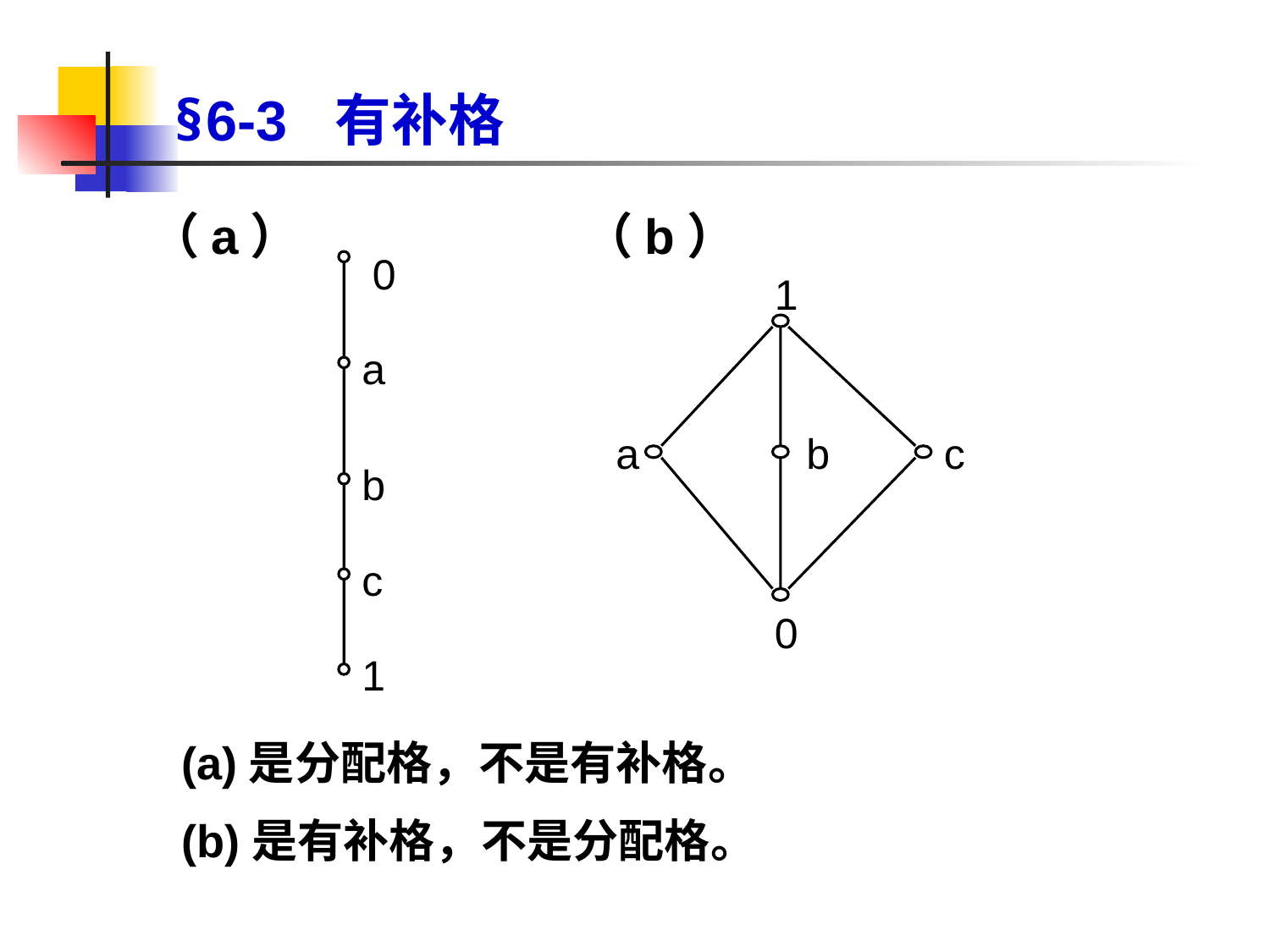

§6-3 有补格
（a）
（b）
0

a
b
c
1
1

a
b
c
0
(a)是分配格，不是有补格。
(b)是有补格，不是分配格。
29